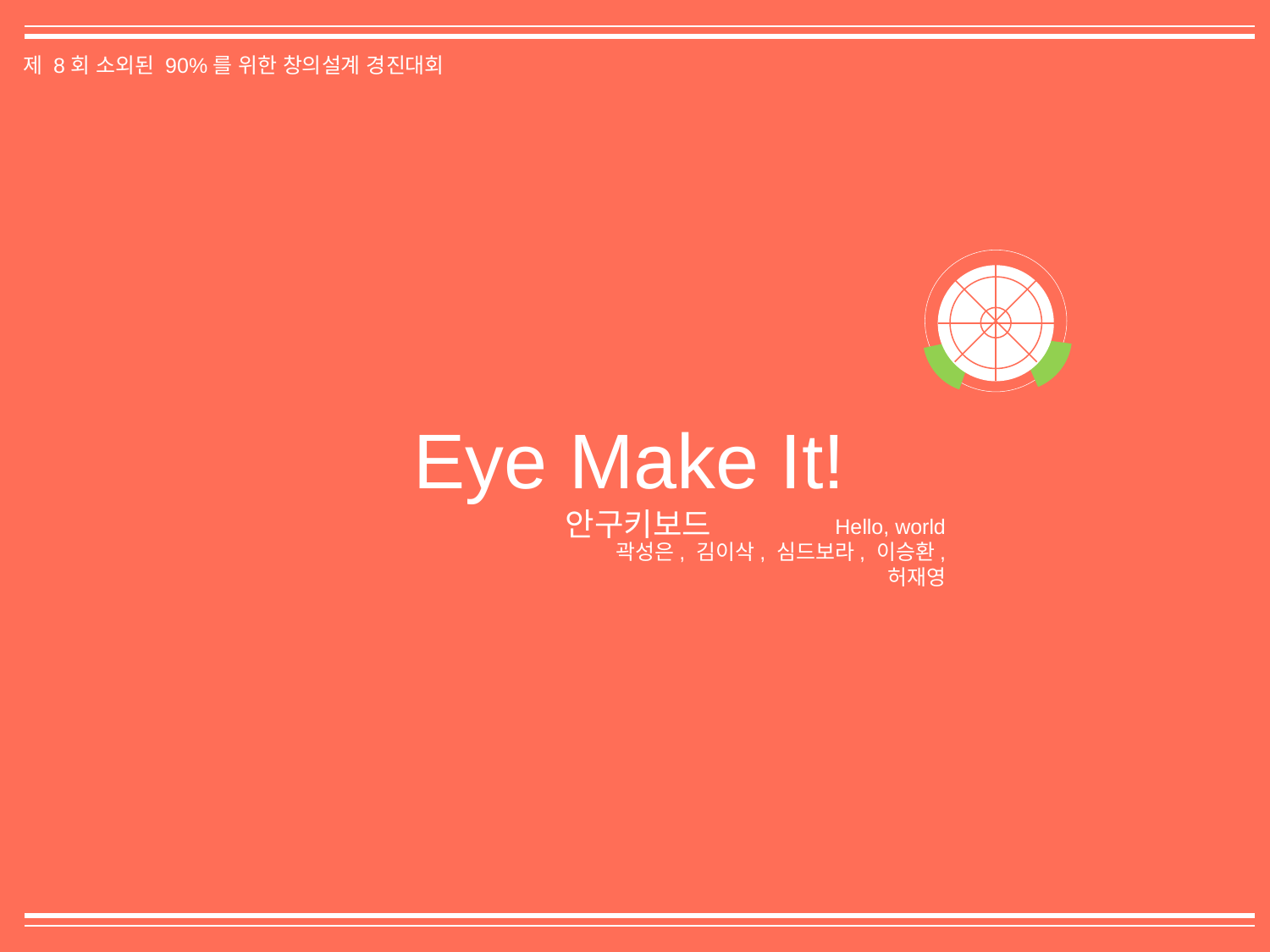

제 8회 소외된 90%를 위한 창의설계 경진대회

Eye Make It!   안구키보드
Hello, world
곽성은, 김이삭, 심드보라, 이승환, 허재영